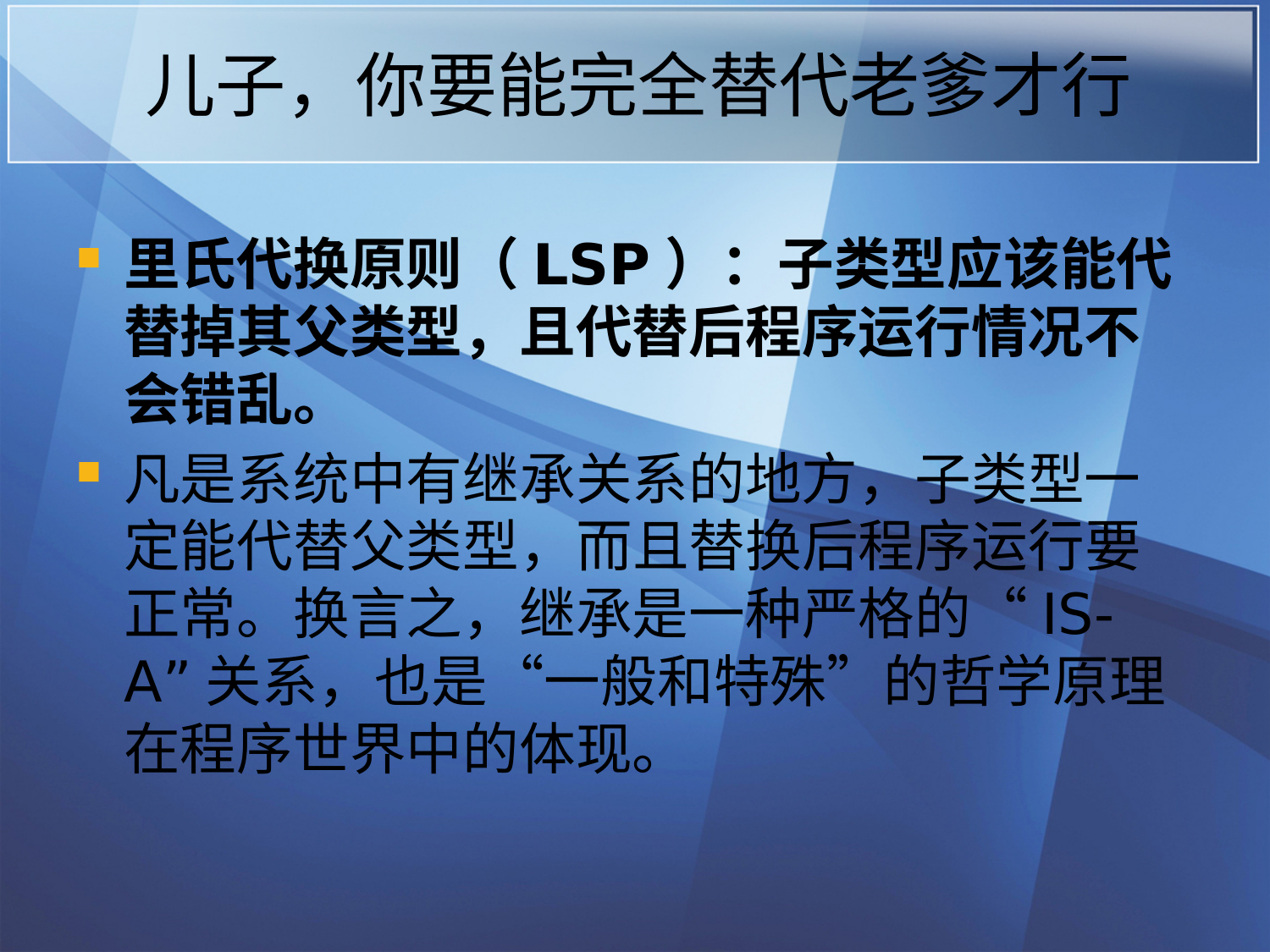

# 儿子，你要能完全替代老爹才行
里氏代换原则（LSP）：子类型应该能代替掉其父类型，且代替后程序运行情况不会错乱。
凡是系统中有继承关系的地方，子类型一定能代替父类型，而且替换后程序运行要正常。换言之，继承是一种严格的“IS-A”关系，也是“一般和特殊”的哲学原理在程序世界中的体现。